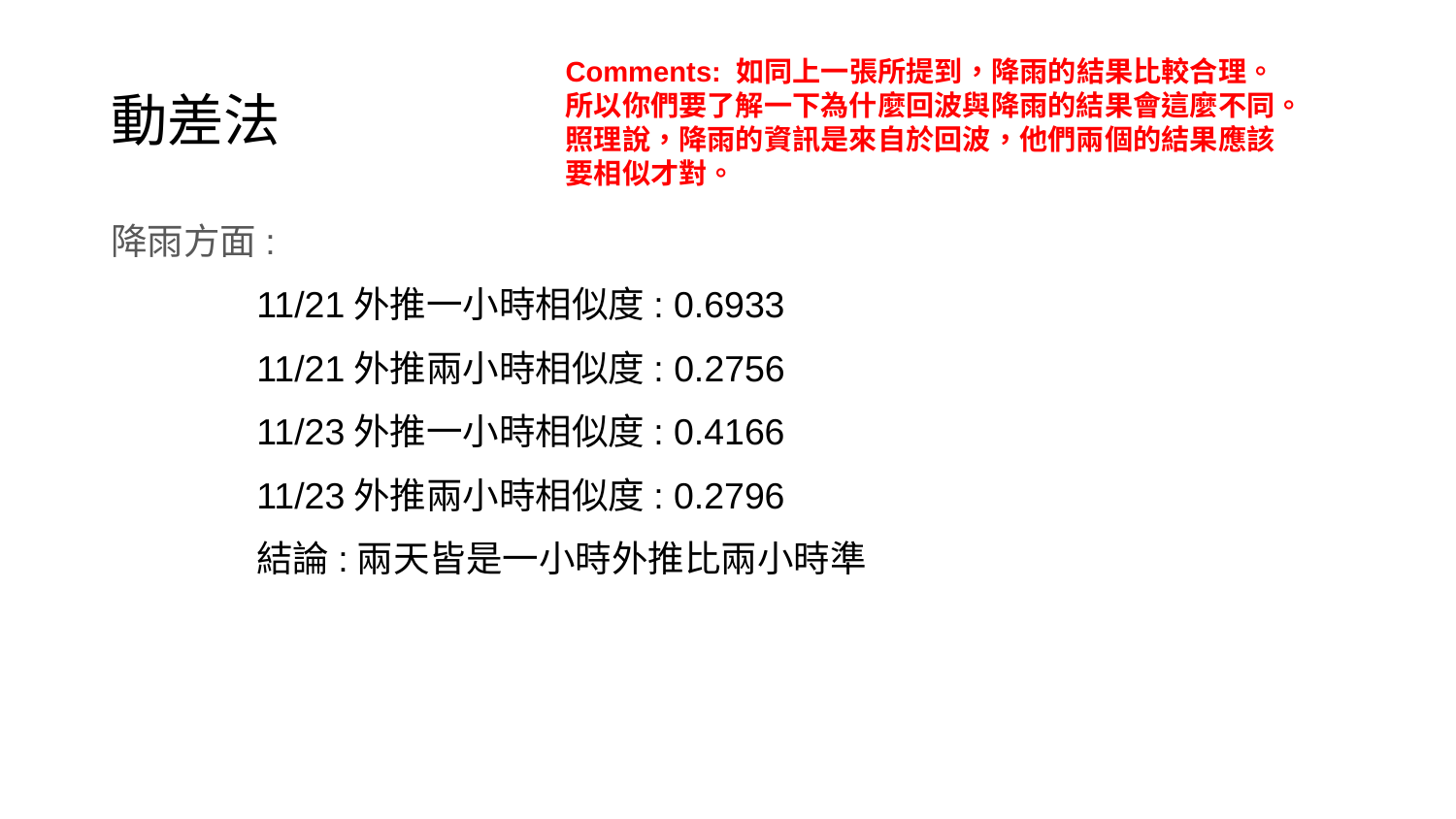

# 動差法
Comments: 如同上一張所提到，降雨的結果比較合理。
所以你們要了解一下為什麼回波與降雨的結果會這麼不同。
照理說，降雨的資訊是來自於回波，他們兩個的結果應該
要相似才對。
降雨方面:
	11/21外推一小時相似度: 0.6933
	11/21外推兩小時相似度: 0.2756
	11/23外推一小時相似度: 0.4166
	11/23外推兩小時相似度: 0.2796
	結論:兩天皆是一小時外推比兩小時準